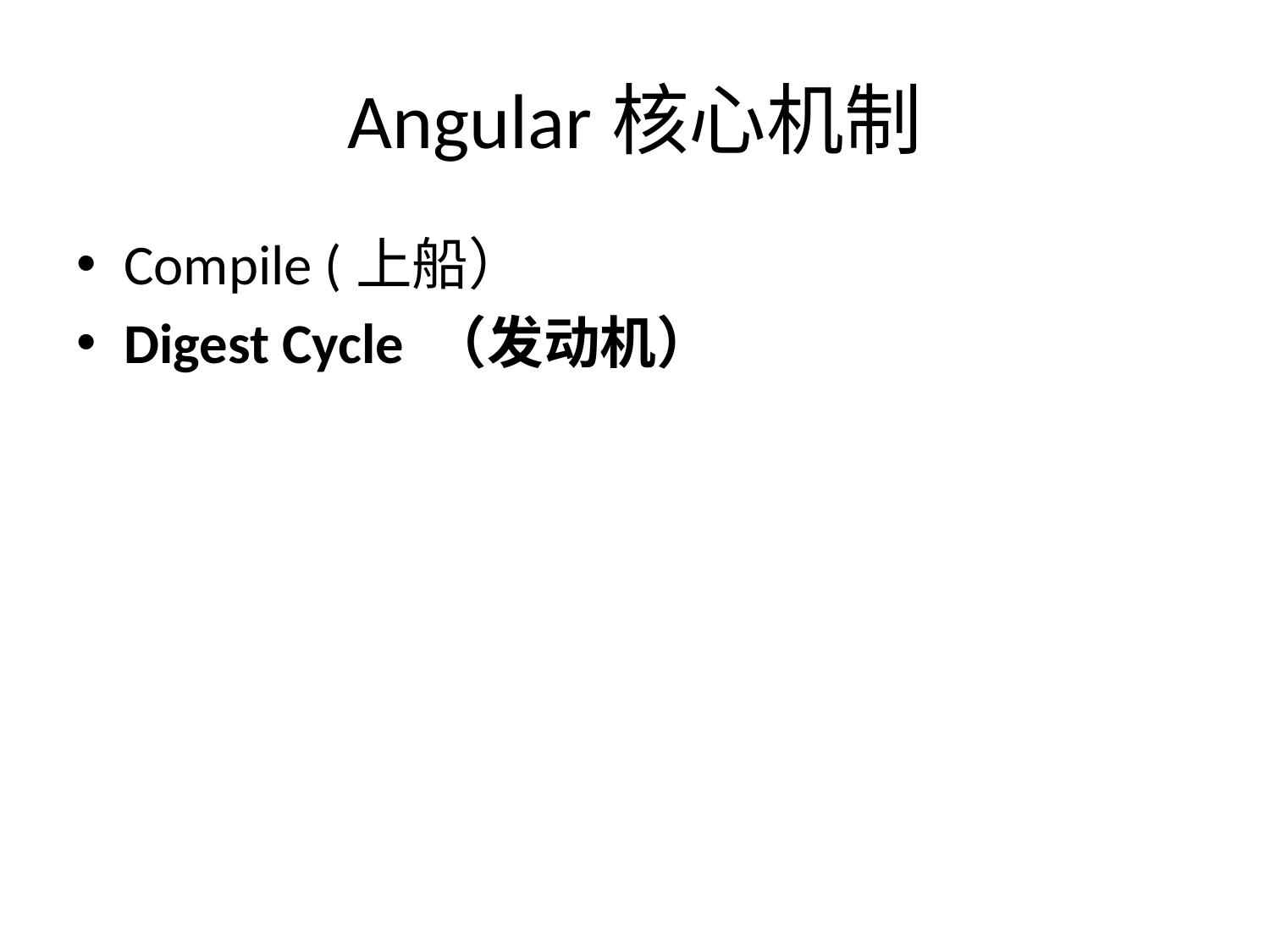

# Angular核心机制
Compile (上船）
Digest Cycle （发动机）